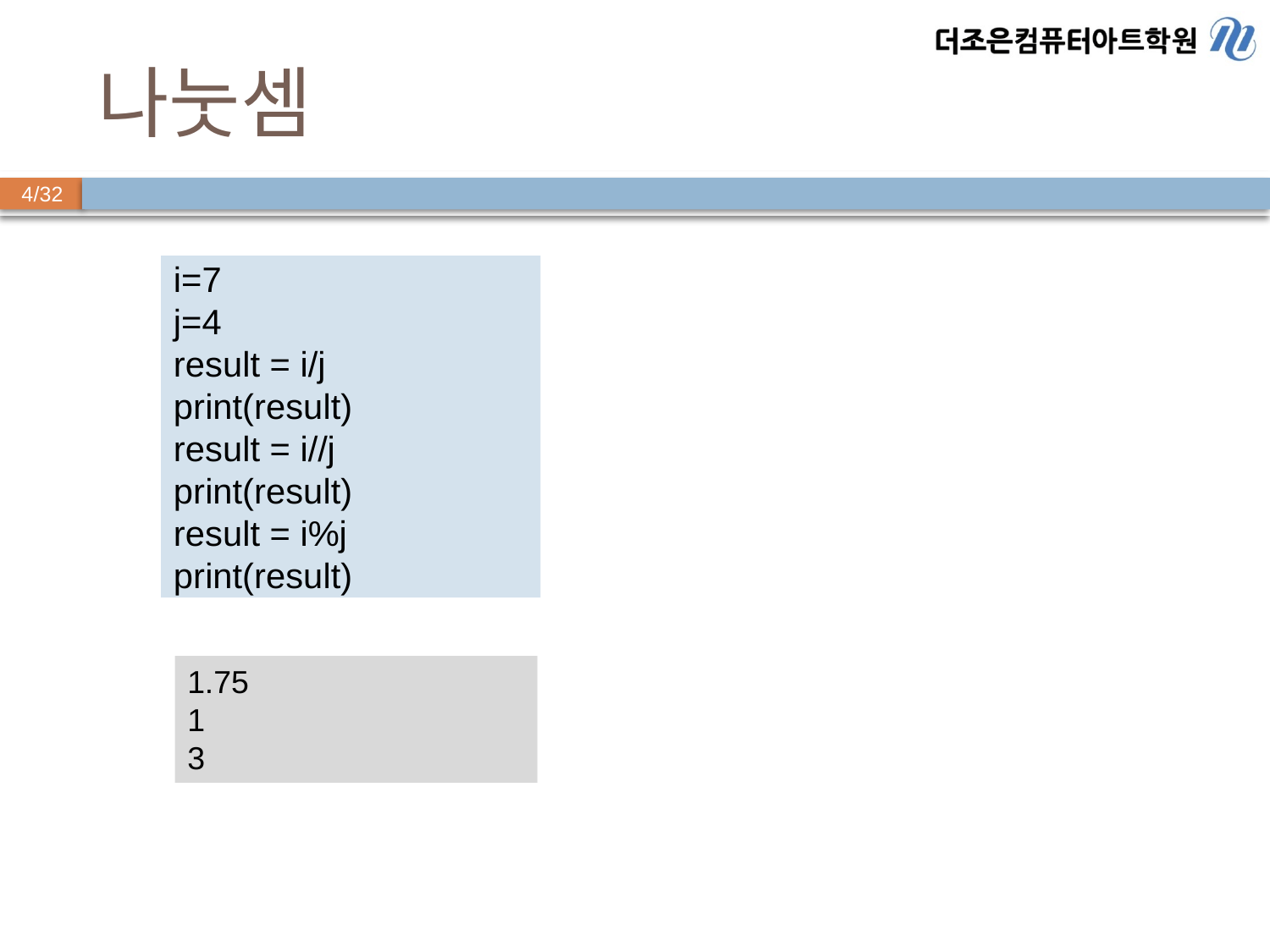

# 나눗셈
i=7
j=4
result = i/j
print(result)
result = i//j
print(result)
result = i%j
print(result)
1.75
1
3